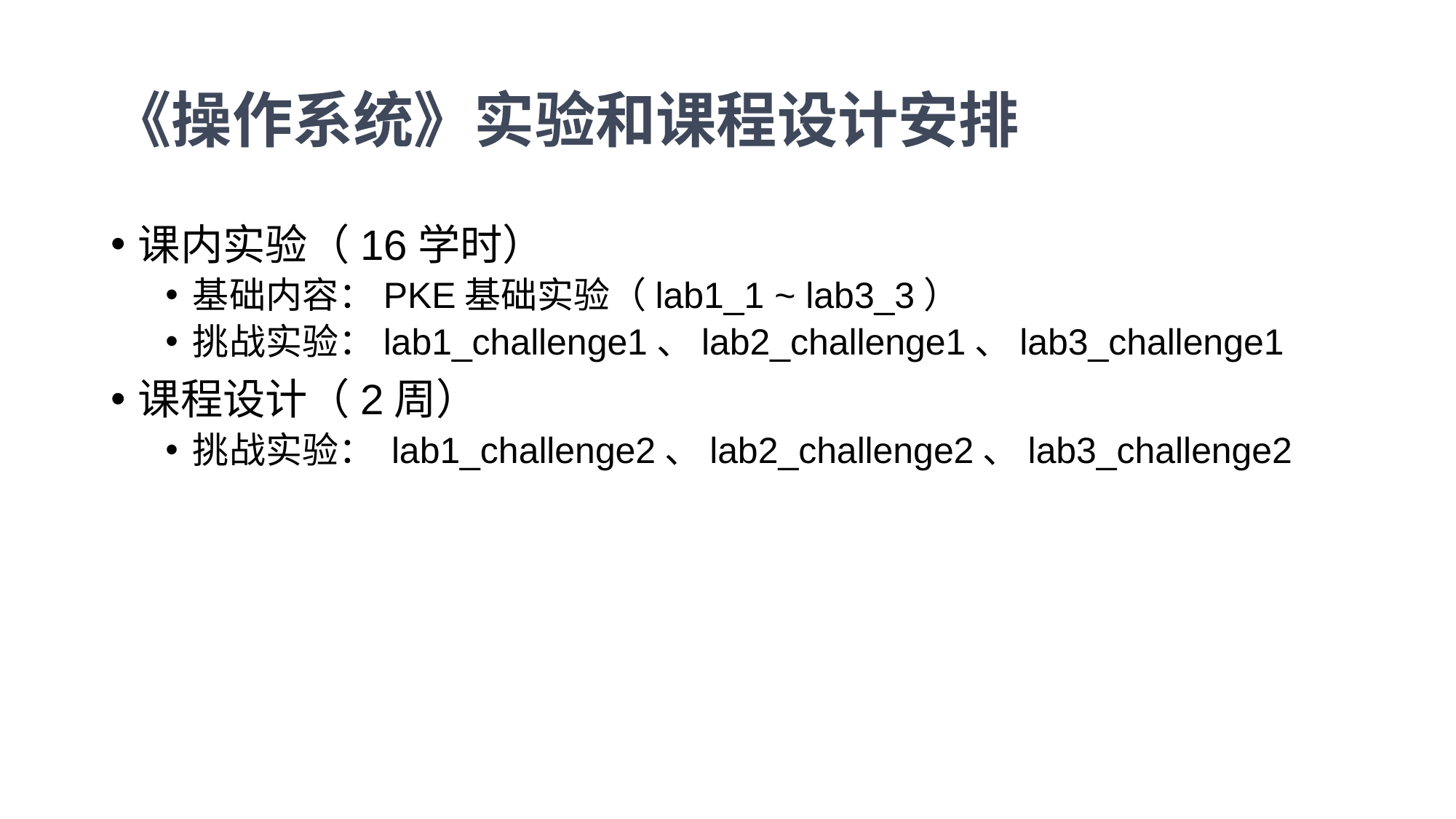

# 《操作系统》实验和课程设计安排
课内实验（16学时）
基础内容：PKE基础实验（lab1_1 ~ lab3_3）
挑战实验：lab1_challenge1、lab2_challenge1、lab3_challenge1
课程设计（2周）
挑战实验： lab1_challenge2、lab2_challenge2、lab3_challenge2